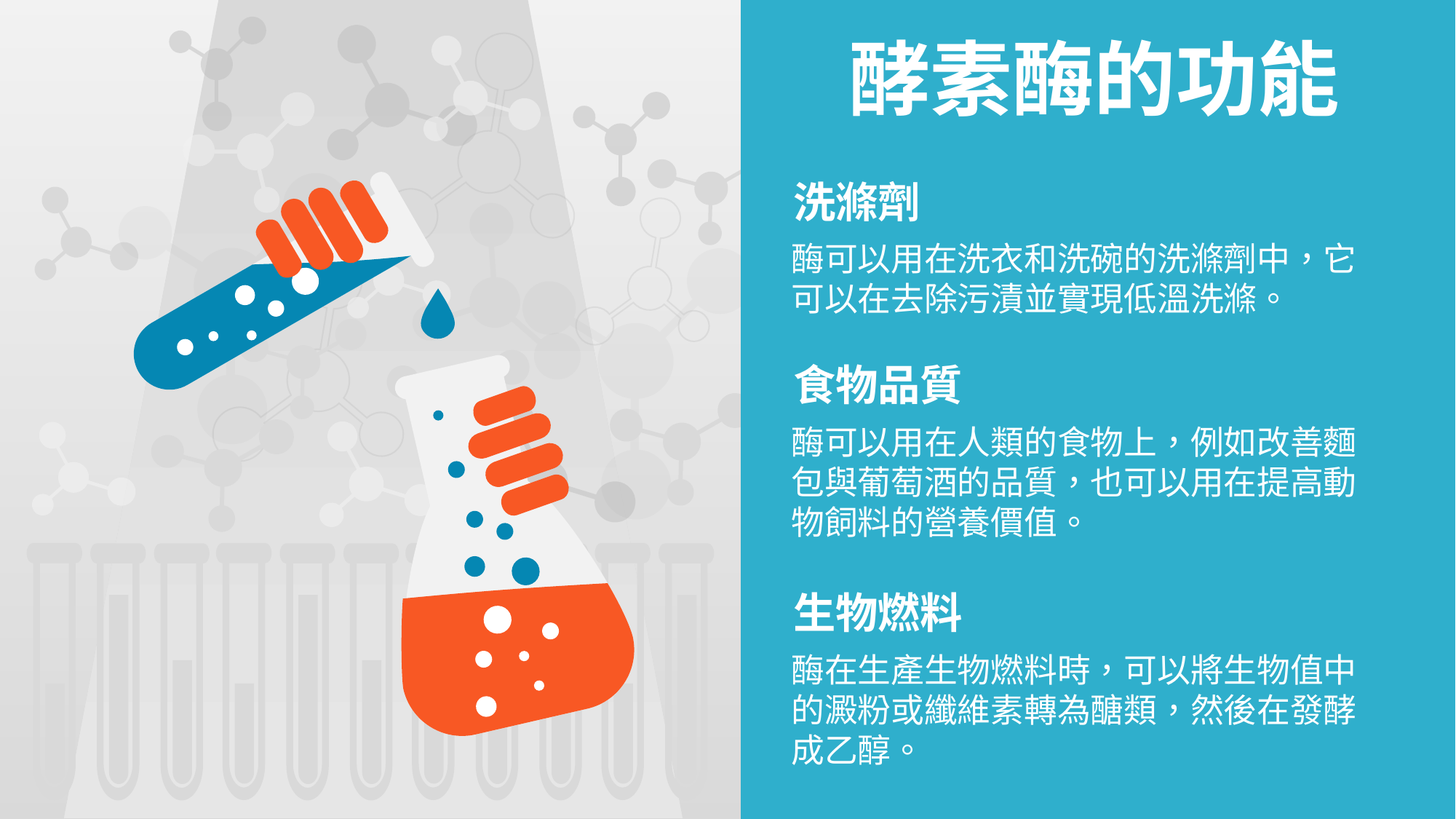

酵素酶的功能

洗滌劑
酶可以用在洗衣和洗碗的洗滌劑中，它可以在去除污漬並實現低溫洗滌。

食物品質
酶可以用在人類的食物上，例如改善麵包與葡萄酒的品質，也可以用在提高動物飼料的營養價值。

生物燃料
酶在生產生物燃料時，可以將生物值中的澱粉或纖維素轉為醣類，然後在發酵成乙醇。